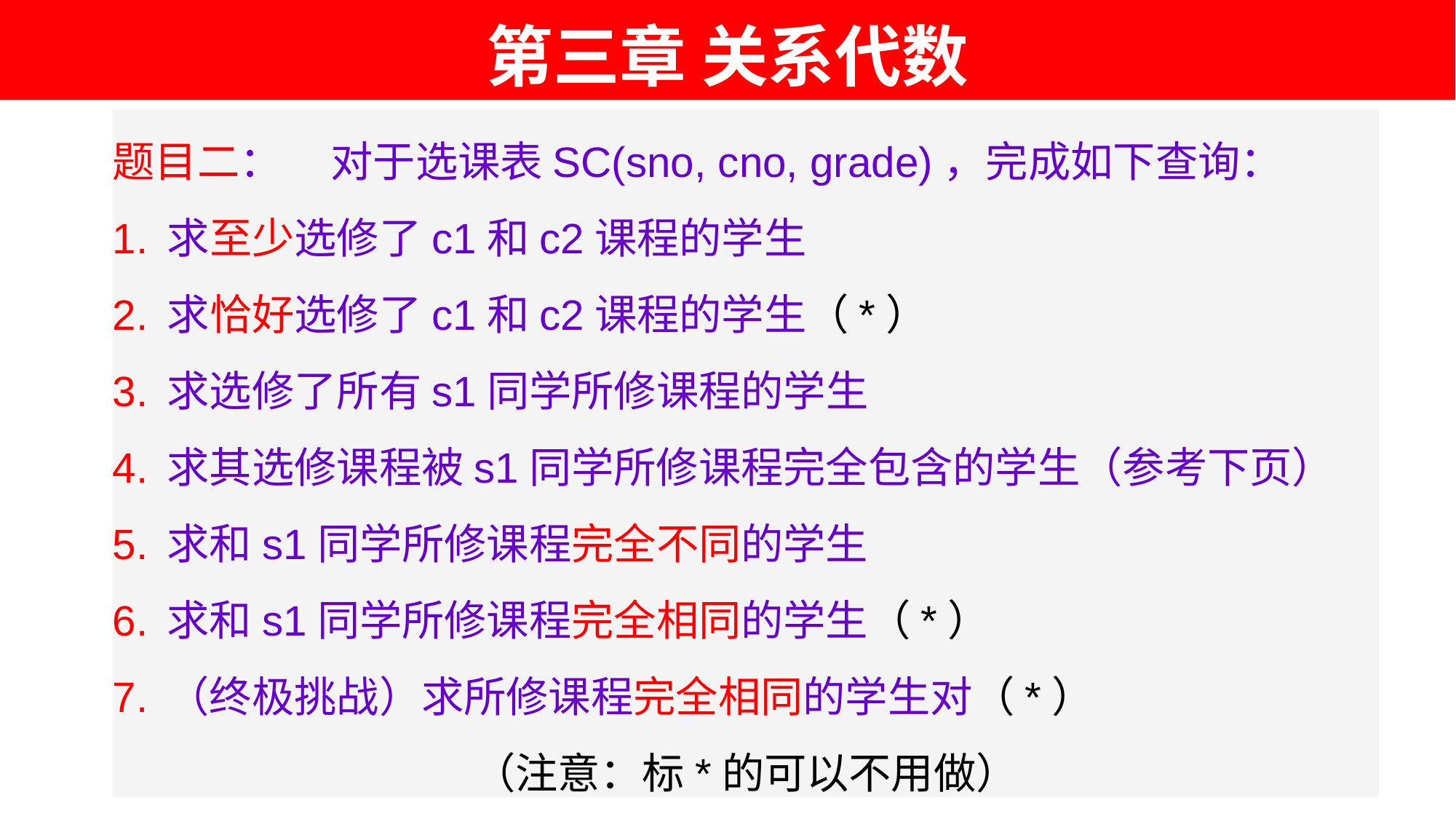

# 第三章 关系代数
题目二：	对于选课表SC(sno, cno, grade)，完成如下查询：
求至少选修了c1和c2课程的学生
求恰好选修了c1和c2课程的学生（*）
求选修了所有s1同学所修课程的学生
求其选修课程被s1同学所修课程完全包含的学生（参考下页）
求和s1同学所修课程完全不同的学生
求和s1同学所修课程完全相同的学生（*）
（终极挑战）求所修课程完全相同的学生对（*）
（注意：标*的可以不用做）